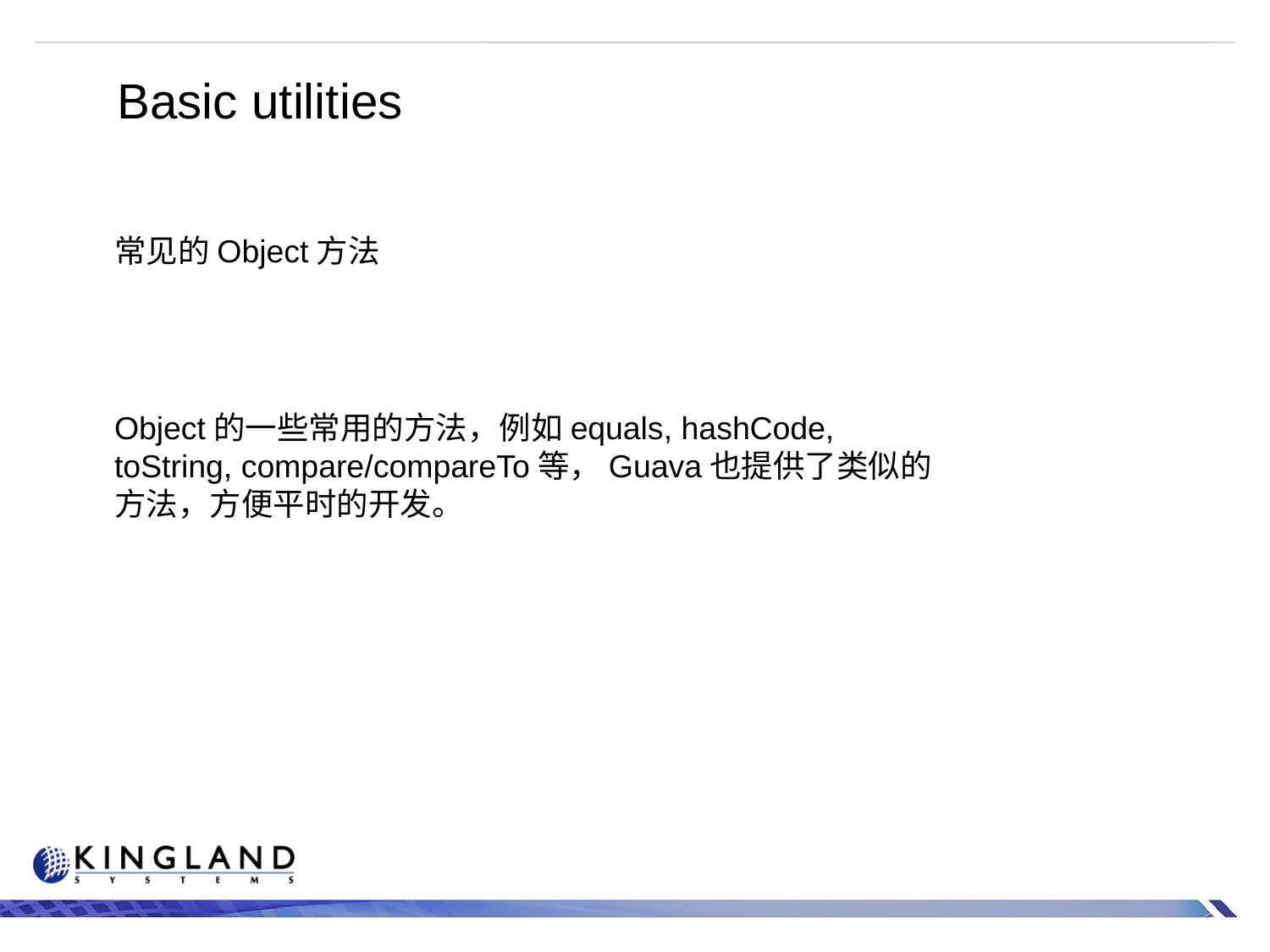

Basic utilities
常见的Object方法
Object的一些常用的方法，例如equals, hashCode, toString, compare/compareTo等，Guava也提供了类似的方法，方便平时的开发。